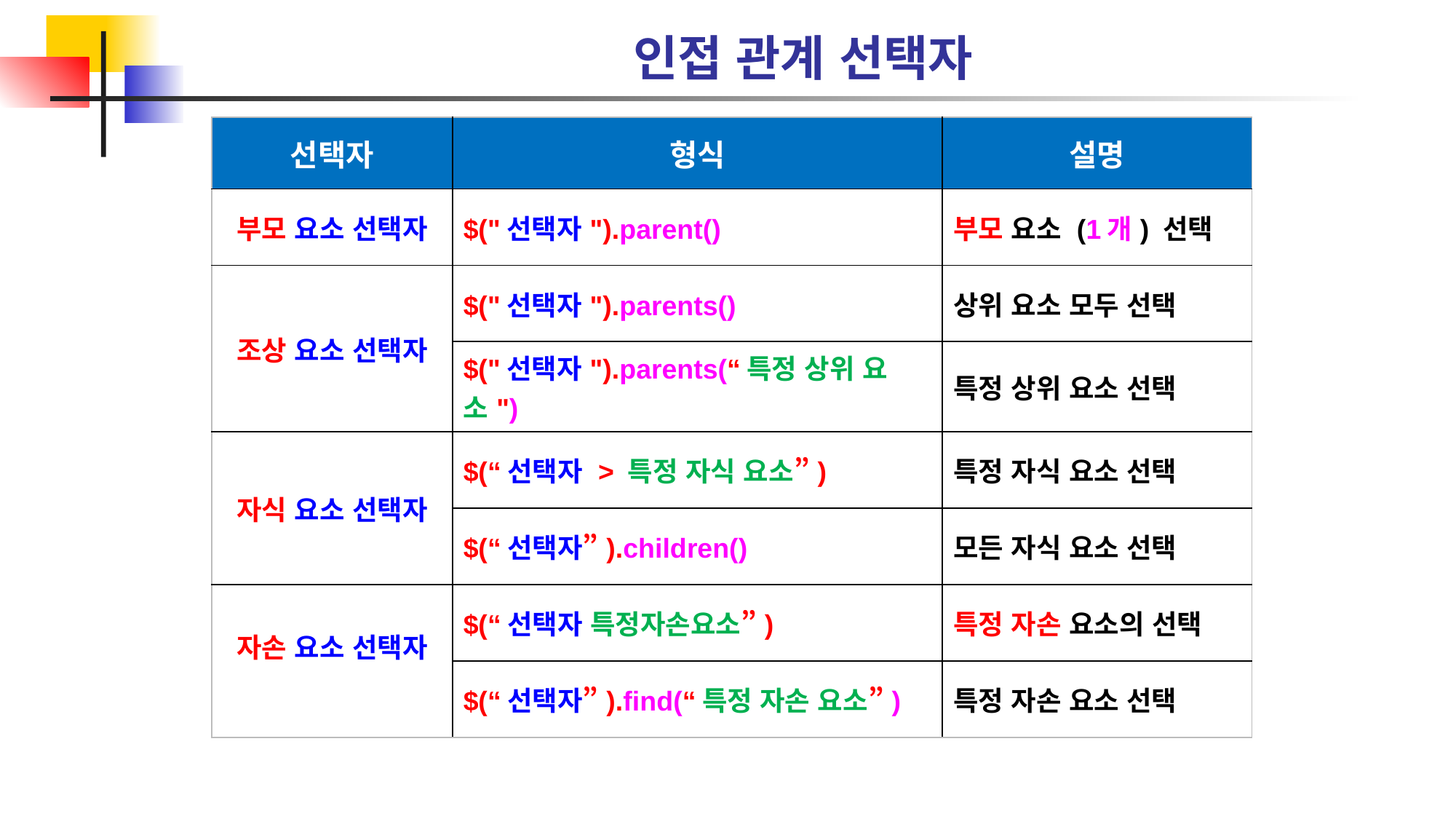

# 인접 관계 선택자
| 선택자 | 형식 | 설명 |
| --- | --- | --- |
| 부모 요소 선택자 | $("선택자").parent() | 부모 요소 (1개) 선택 |
| 조상 요소 선택자 | $("선택자").parents() | 상위 요소 모두 선택 |
|  | $("선택자").parents(“특정 상위 요소") | 특정 상위 요소 선택 |
| 자식 요소 선택자 | $(“선택자 > 특정 자식 요소”) | 특정 자식 요소 선택 |
|  | $(“선택자”).children() | 모든 자식 요소 선택 |
| 자손 요소 선택자 | $(“선택자 특정자손요소”) | 특정 자손 요소의 선택 |
|  | $(“선택자”).find(“특정 자손 요소”) | 특정 자손 요소 선택 |